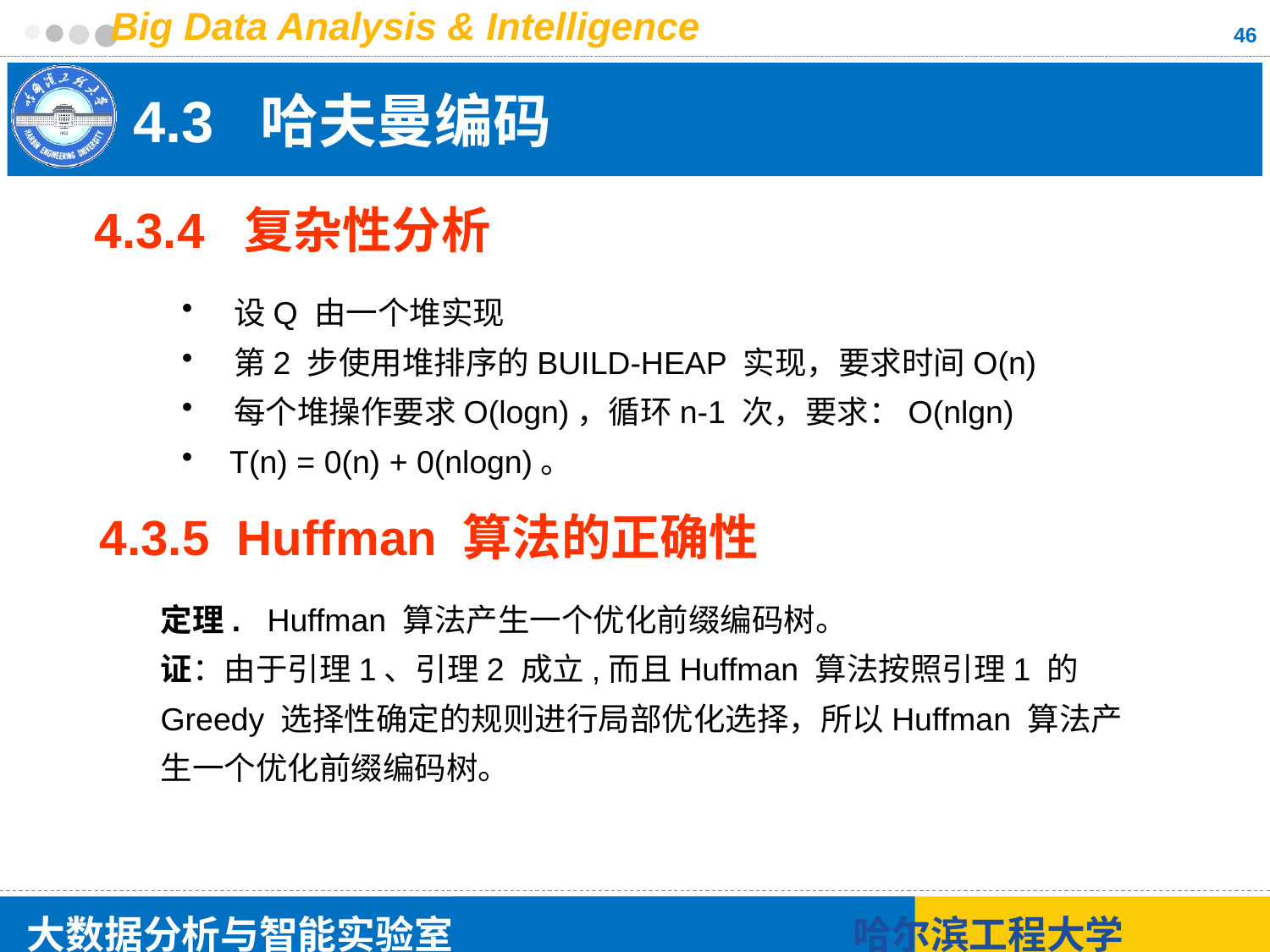

46
# 4.3  哈夫曼编码
4.3.4  复杂性分析
  设Q 由一个堆实现
  第2 步使用堆排序的BUILD-HEAP 实现，要求时间O(n)
  每个堆操作要求O(logn)，循环n-1 次，要求：O(nlgn)
  T(n) = 0(n) + 0(nlogn)。
4.3.5  Huffman 算法的正确性
定理.   Huffman 算法产生一个优化前缀编码树。
证：由于引理1、引理2 成立,而且Huffman 算法按照引理1 的Greedy 选择性确定的规则进行局部优化选择，所以Huffman 算法产生一个优化前缀编码树。